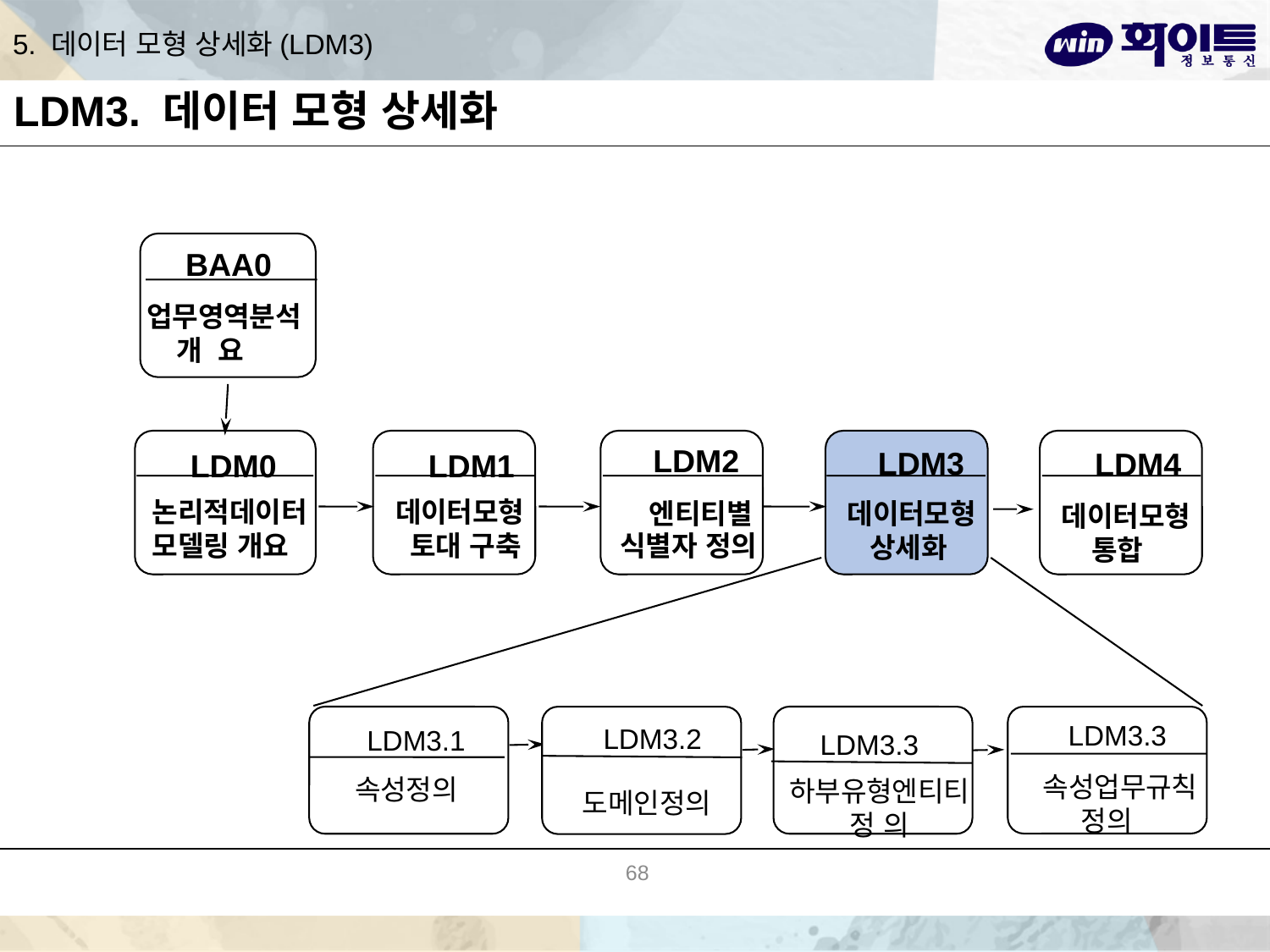

# 5. 데이터 모형 상세화(LDM3)
LDM3. 데이터 모형 상세화

BAA0

업무영역분석
   개  요

LDM2
LDM3
LDM4
LDM0
LDM1

논리적데이터
모델링 개요
데이터모형
 토대 구축
엔티티별
식별자 정의
데이터모형
  상세화
데이터모형
   통합

LDM3.1

속성정의

LDM3.2

도메인정의

LDM3.3

속성업무규칙
    정의
LDM3.3

하부유형엔티티
정 의
68